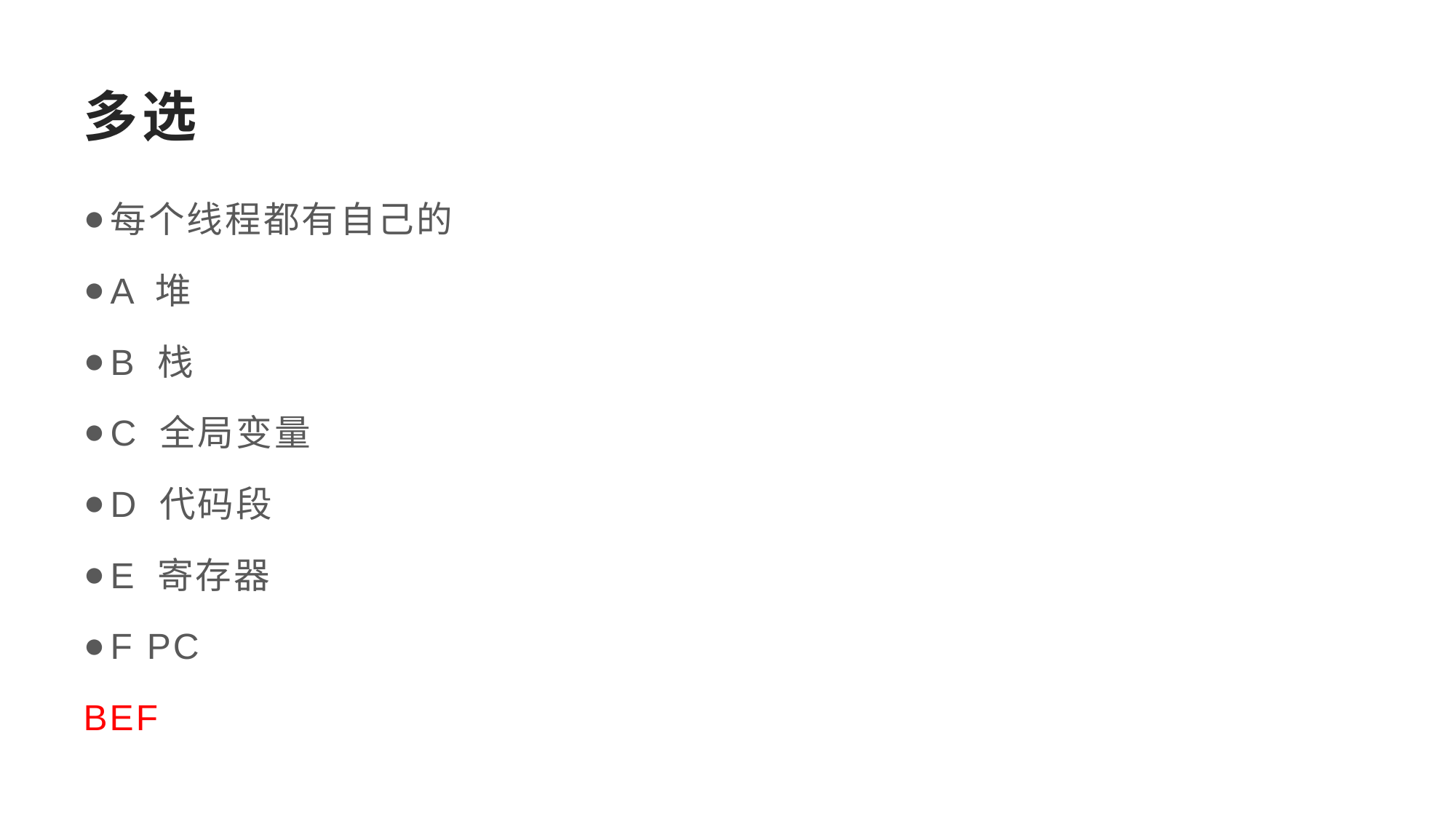

# 多选
每个线程都有自己的
A 堆
B 栈
C 全局变量
D 代码段
E 寄存器
F PC
BEF